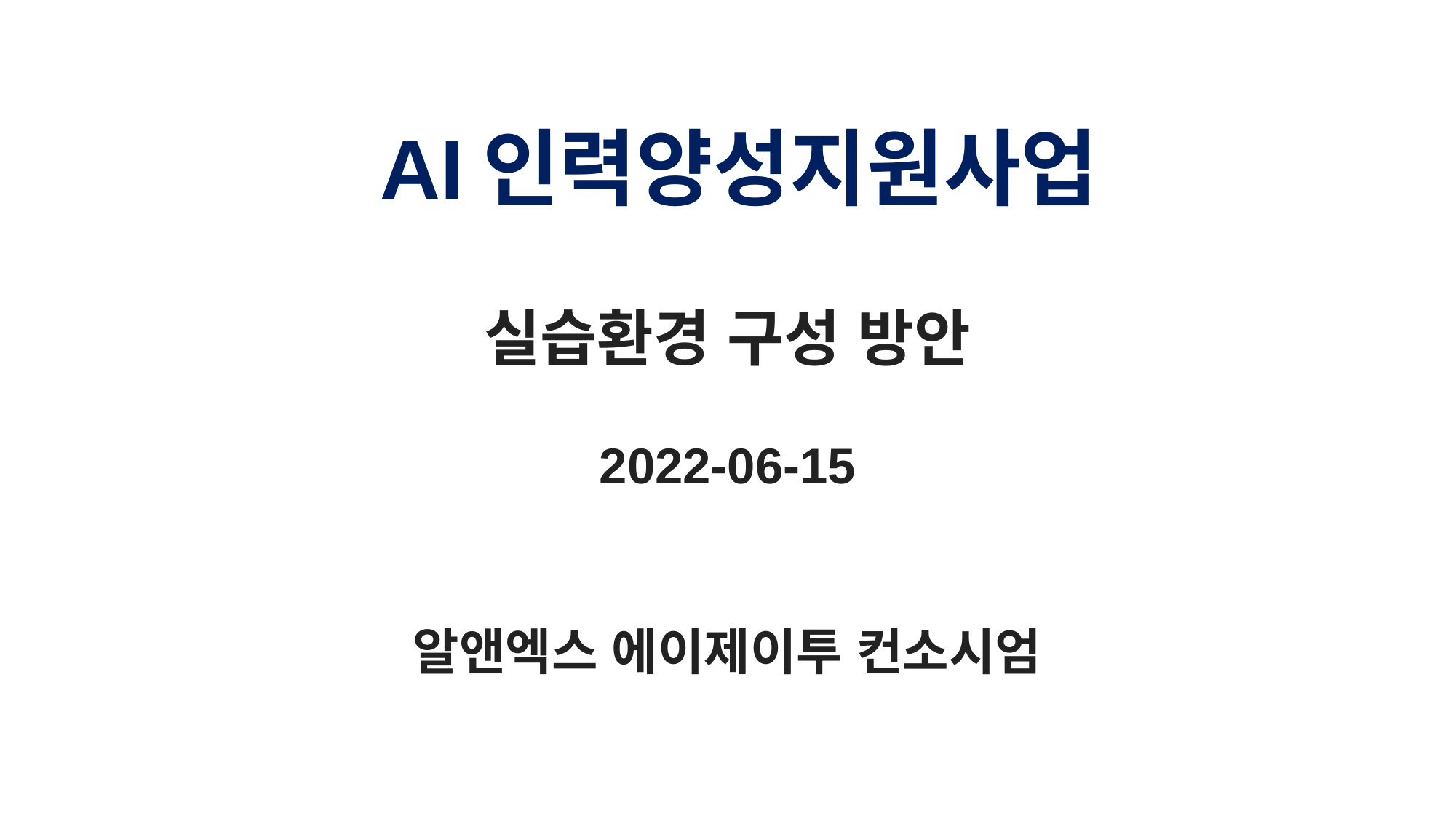

# AI인력양성지원사업 실습환경 구성 방안 2022-06-15 알앤엑스 에이제이투 컨소시엄